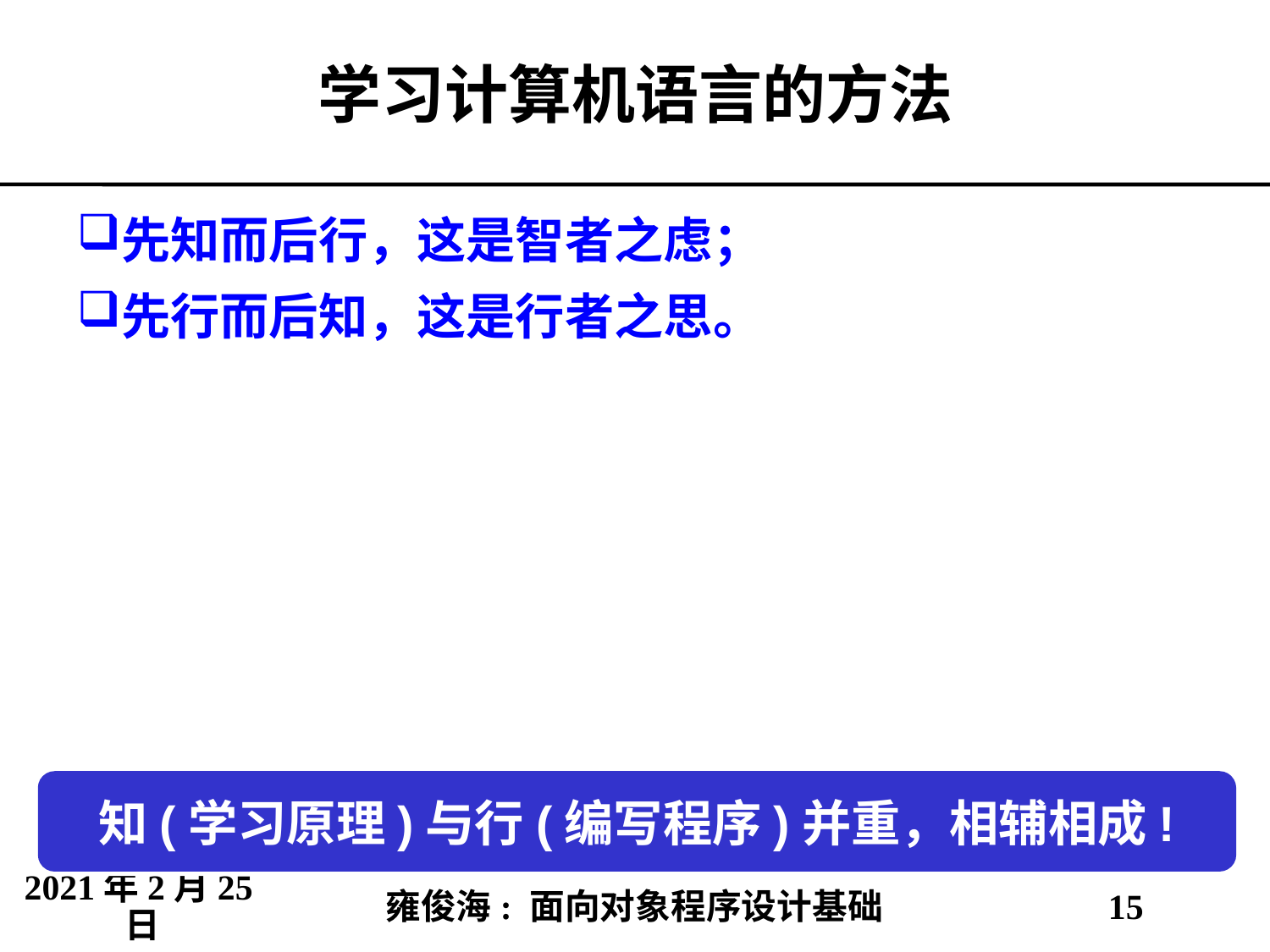

# 学习计算机语言的方法

先知而后行，这是智者之虑；
先行而后知，这是行者之思。

知(学习原理)与行(编写程序)并重，相辅相成!
2021年2月25日
雍俊海: 面向对象程序设计基础
15